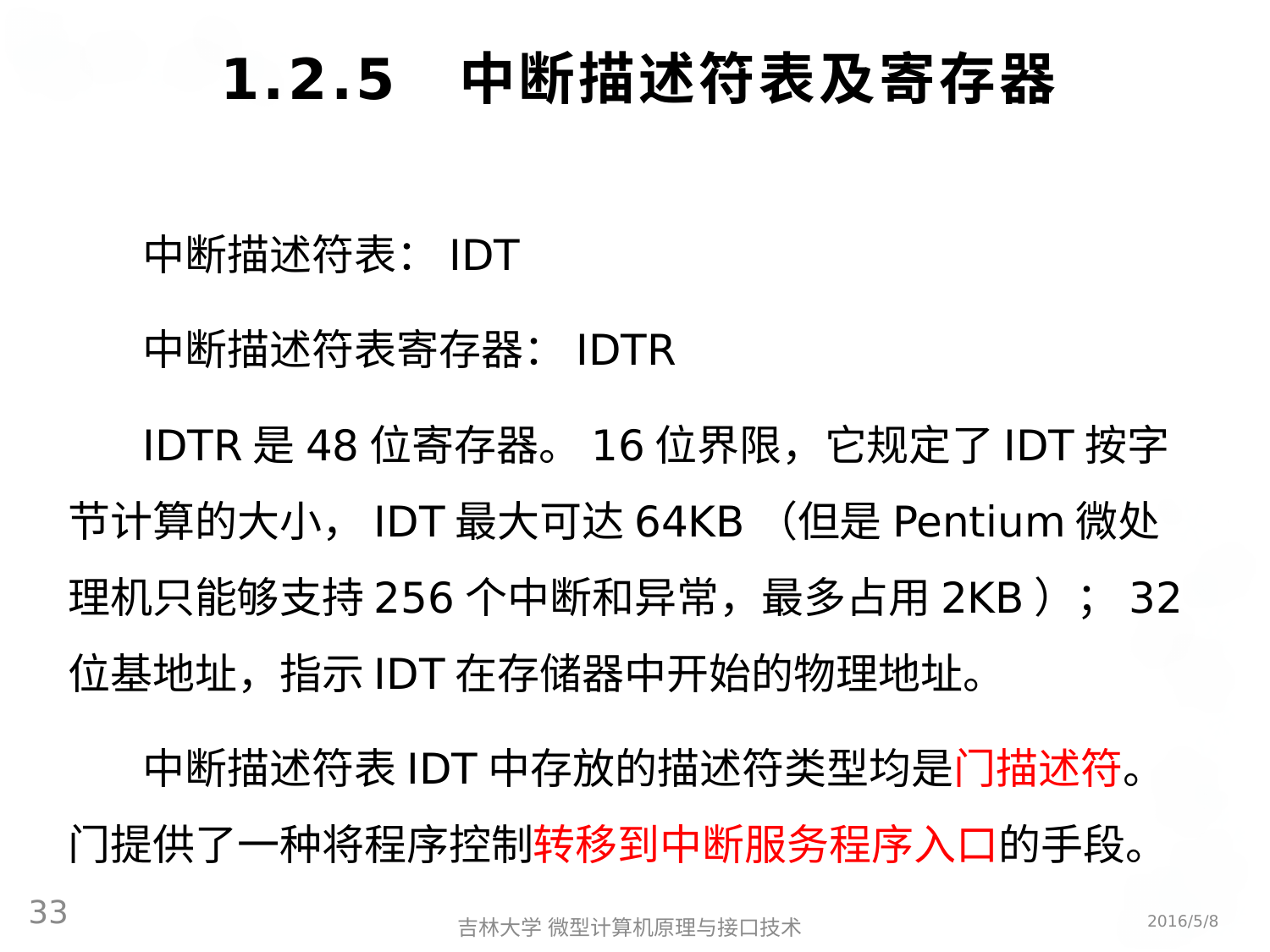

# 1.2.5  中断描述符表及寄存器
中断描述符表：IDT
中断描述符表寄存器：IDTR
IDTR是48位寄存器。16位界限，它规定了IDT按字节计算的大小，IDT最大可达64KB（但是Pentium微处理机只能够支持256个中断和异常，最多占用2KB）；32位基地址，指示IDT在存储器中开始的物理地址。
中断描述符表IDT中存放的描述符类型均是门描述符。门提供了一种将程序控制转移到中断服务程序入口的手段。
33
2016/5/8
吉林大学 微型计算机原理与接口技术